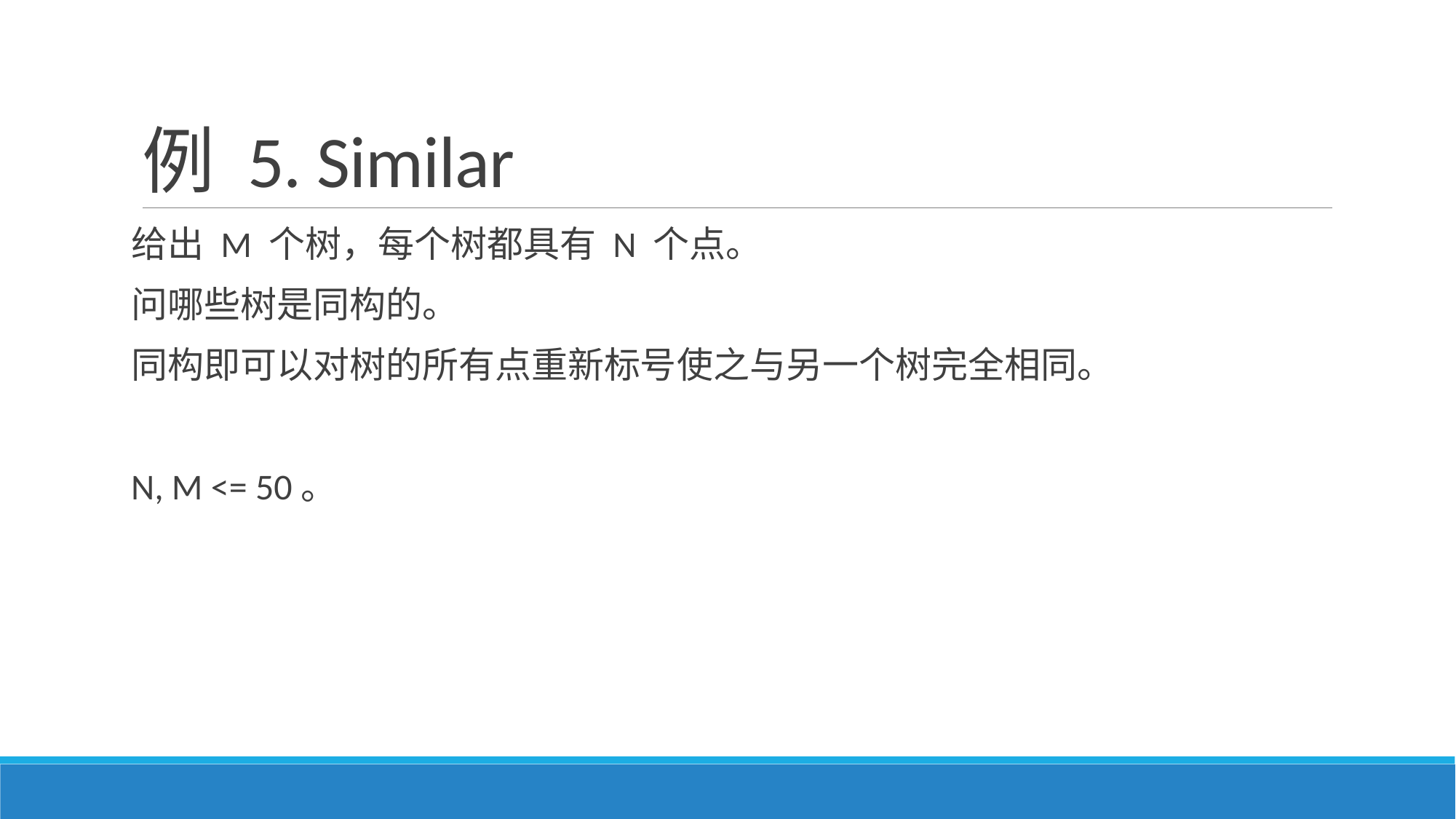

# 例 5. Similar
给出 M 个树，每个树都具有 N 个点。
问哪些树是同构的。
同构即可以对树的所有点重新标号使之与另一个树完全相同。

N, M <= 50。